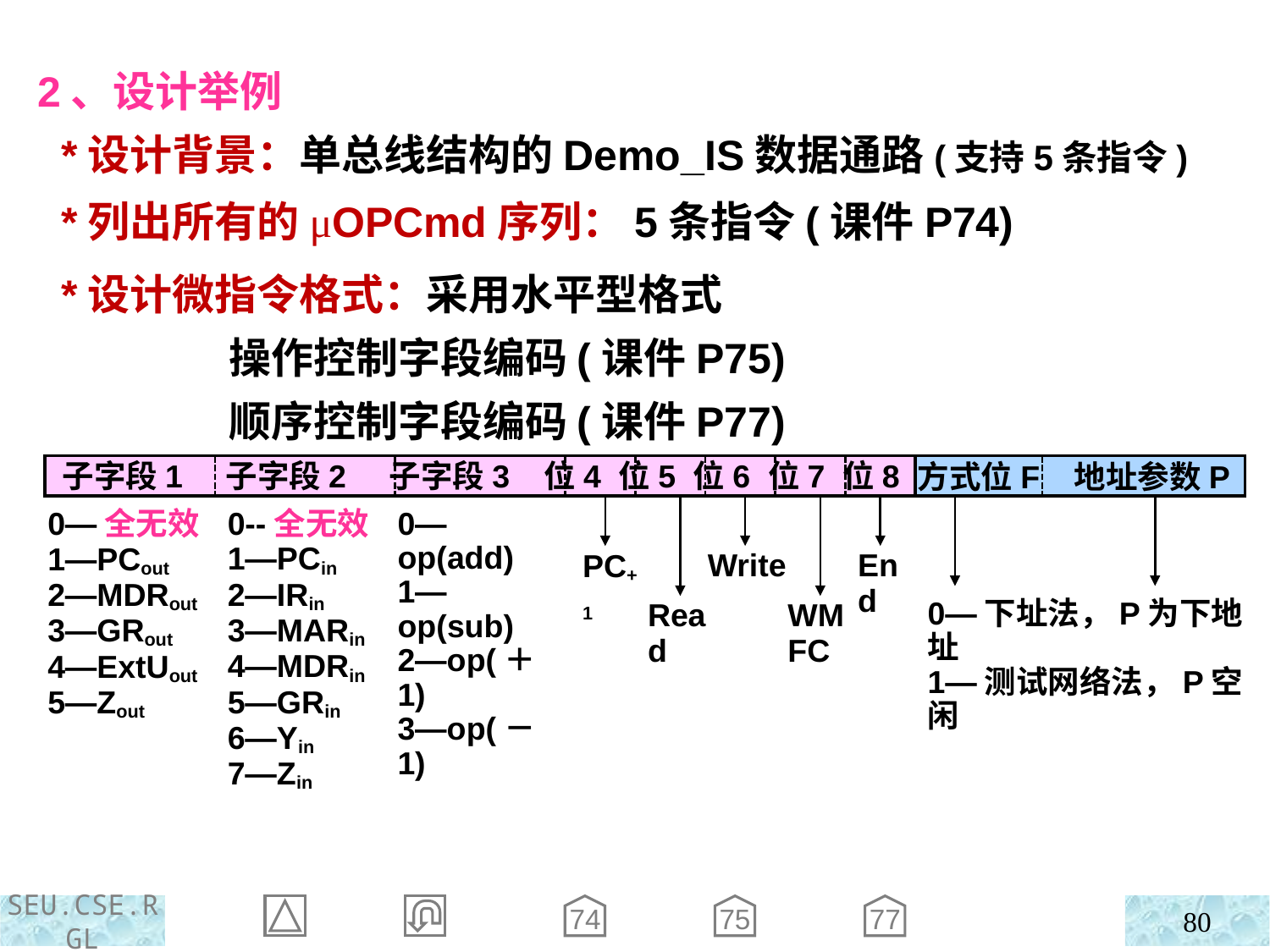

2、设计举例
  *设计背景：单总线结构的Demo_IS数据通路(支持5条指令)
  *列出所有的μOPCmd序列：5条指令(课件P74)
  *设计微指令格式：采用水平型格式
                   操作控制字段编码(课件P75)
                   顺序控制字段编码(课件P77)
 子字段1    子字段2    子字段3   位4  位5  位6  位7  位8
0--全无效
1—PCin
2—IRin
3—MARin
4—MDRin
5—GRin
6—Yin
7—Zin
0—op(add)
1—op(sub)
2—op(＋1)
3—op(－1)
0—全无效
1—PCout
2—MDRout
3—GRout
4—ExtUout
5—Zout
End
PC+1
Write
Read
WMFC
方式位F   地址参数P
0—下址法，P为下地址
1—测试网络法，P空闲

74
75
77
80